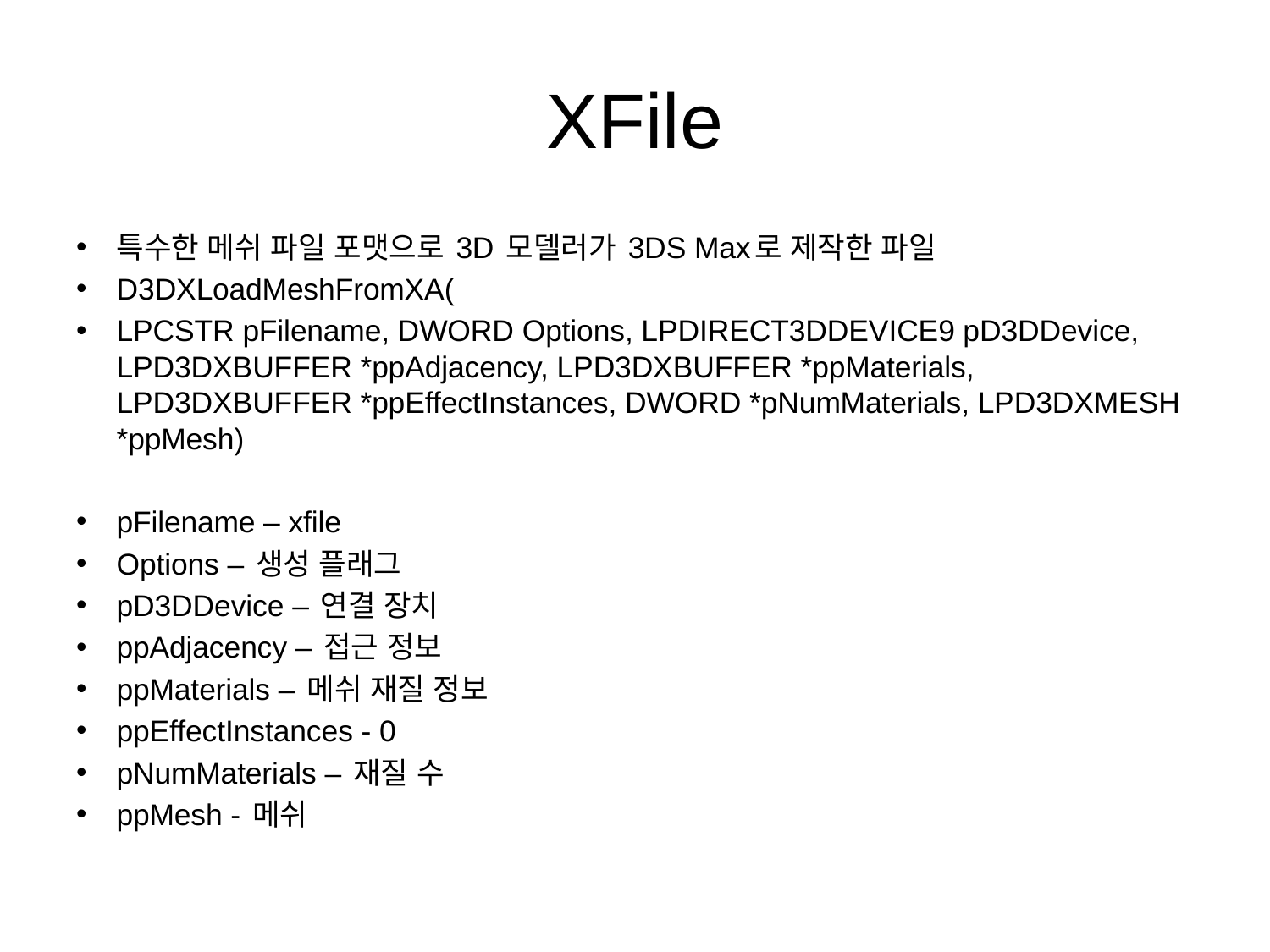

# XFile
특수한 메쉬 파일 포맷으로 3D 모델러가 3DS Max로 제작한 파일
D3DXLoadMeshFromXA(
LPCSTR pFilename, DWORD Options, LPDIRECT3DDEVICE9 pD3DDevice, LPD3DXBUFFER *ppAdjacency, LPD3DXBUFFER *ppMaterials, LPD3DXBUFFER *ppEffectInstances, DWORD *pNumMaterials, LPD3DXMESH *ppMesh)

pFilename – xfile
Options – 생성 플래그
pD3DDevice – 연결 장치
ppAdjacency – 접근 정보
ppMaterials – 메쉬 재질 정보
ppEffectInstances - 0
pNumMaterials – 재질 수
ppMesh - 메쉬